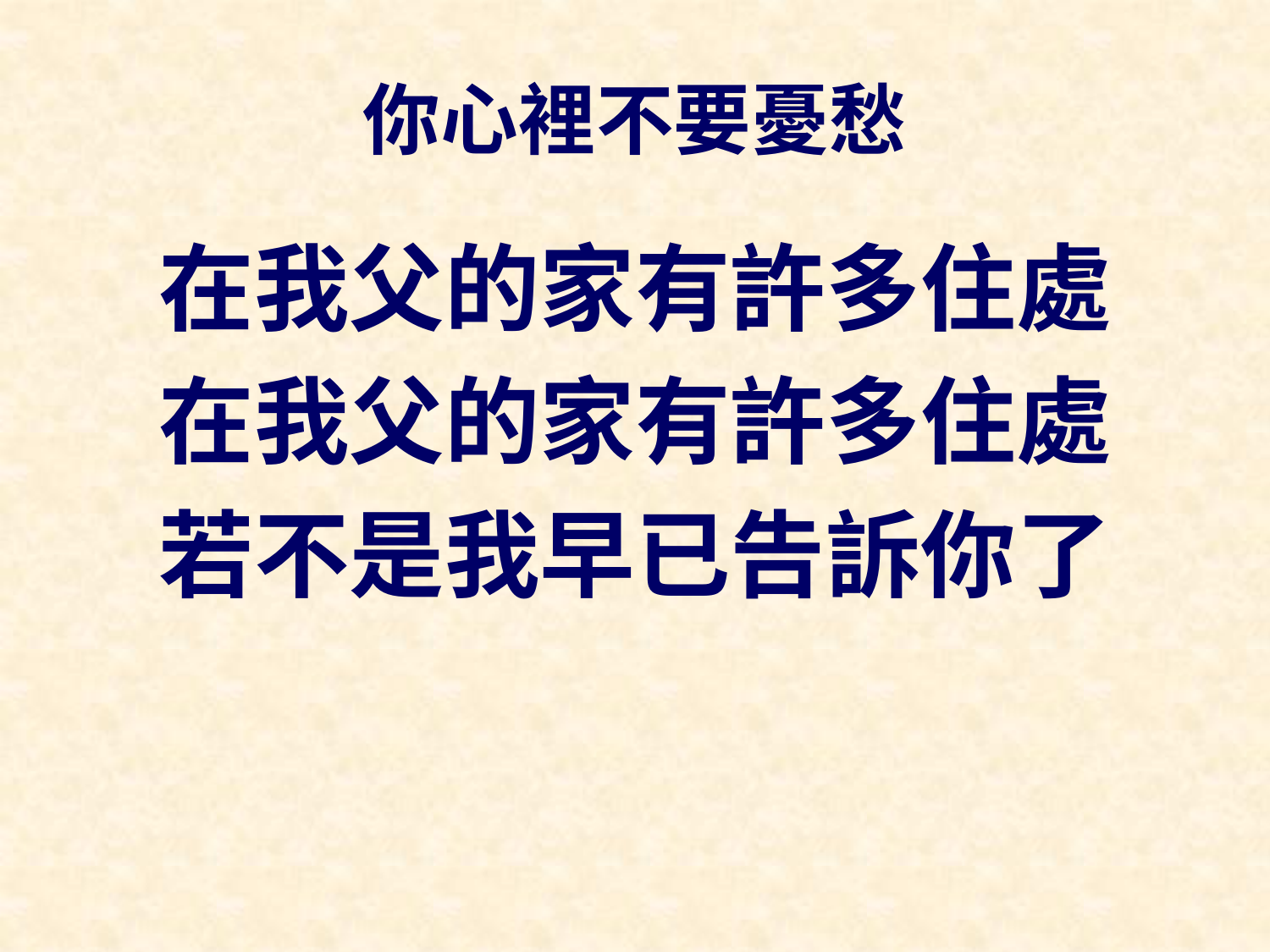

# 你心裡不要憂愁
在我父的家有許多住處
在我父的家有許多住處
若不是我早已告訴你了